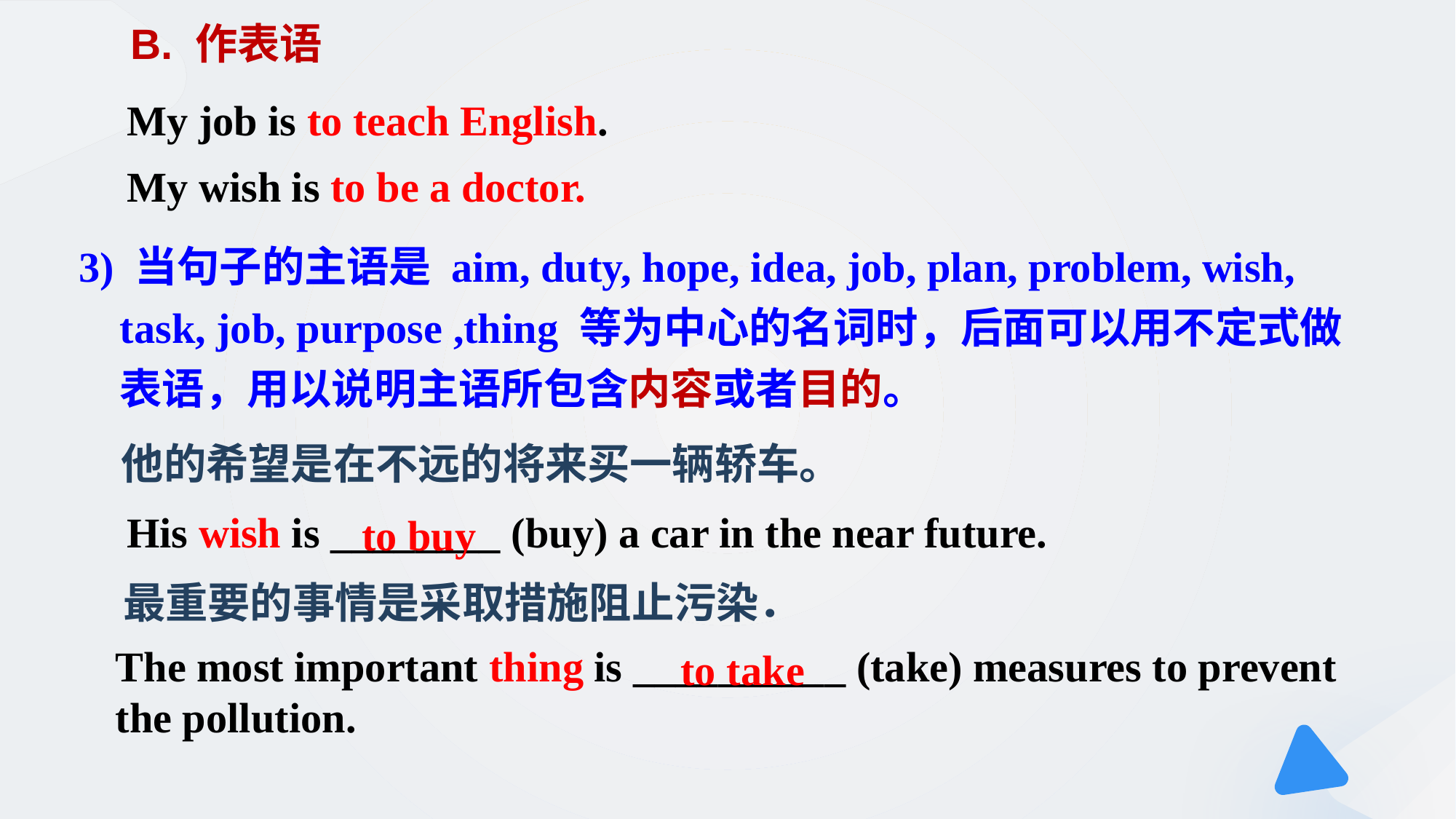

B. 作表语
My job is to teach English.
My wish is to be a doctor.
3) 当句子的主语是 aim, duty, hope, idea, job, plan, problem, wish, task, job, purpose ,thing 等为中心的名词时，后面可以用不定式做表语，用以说明主语所包含内容或者目的。
他的希望是在不远的将来买一辆轿车。
His wish is ________ (buy) a car in the near future.
to buy
最重要的事情是采取措施阻止污染．
The most important thing is __________ (take) measures to prevent the pollution.
to take